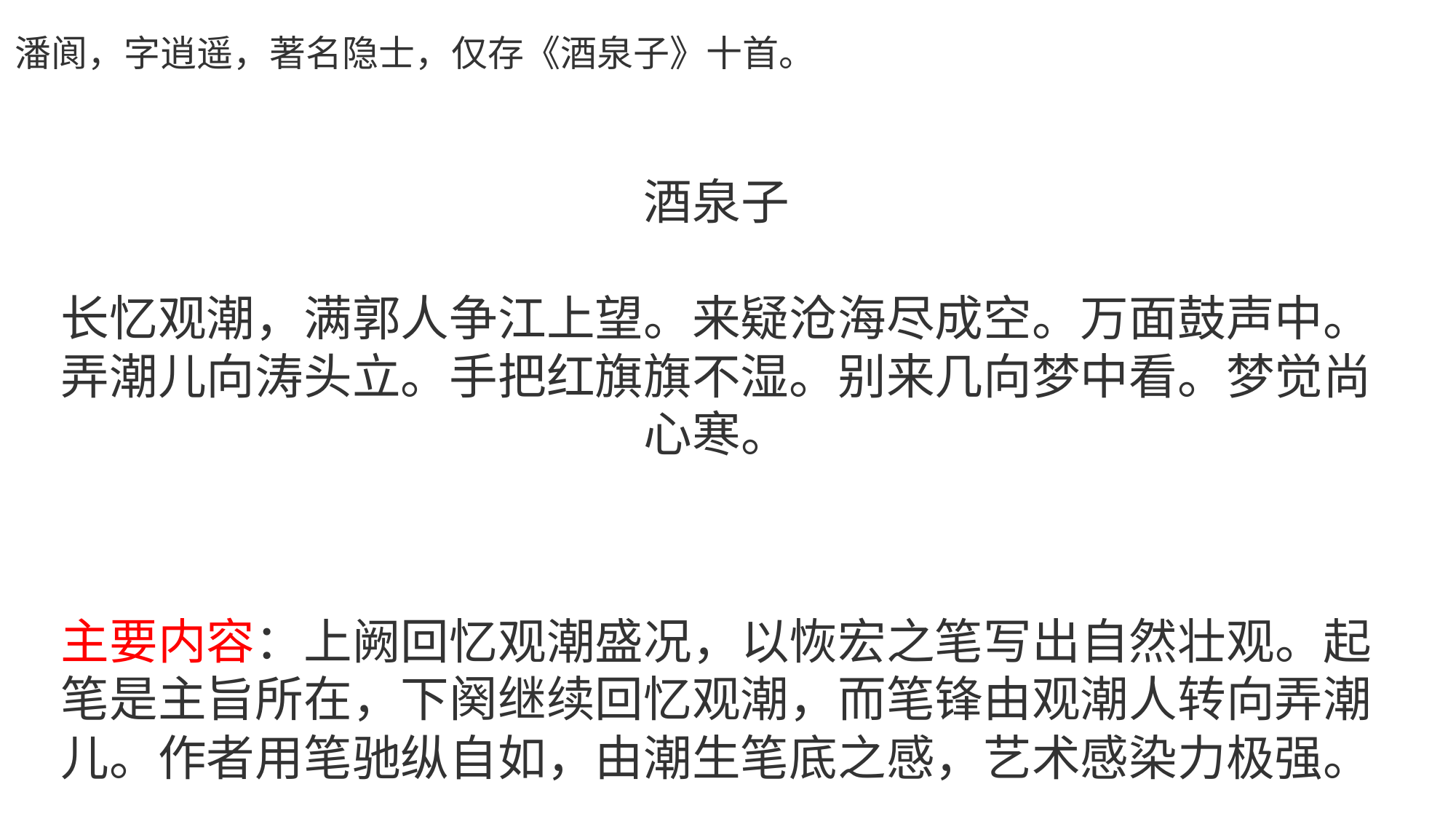

潘阆，字逍遥，著名隐士，仅存《酒泉子》十首。
酒泉子

长忆观潮，满郭人争江上望。来疑沧海尽成空。万面鼓声中。
弄潮儿向涛头立。手把红旗旗不湿。别来几向梦中看。梦觉尚心寒。
主要内容：上阙回忆观潮盛况，以恢宏之笔写出自然壮观。起笔是主旨所在，下阕继续回忆观潮，而笔锋由观潮人转向弄潮儿。作者用笔驰纵自如，由潮生笔底之感，艺术感染力极强。